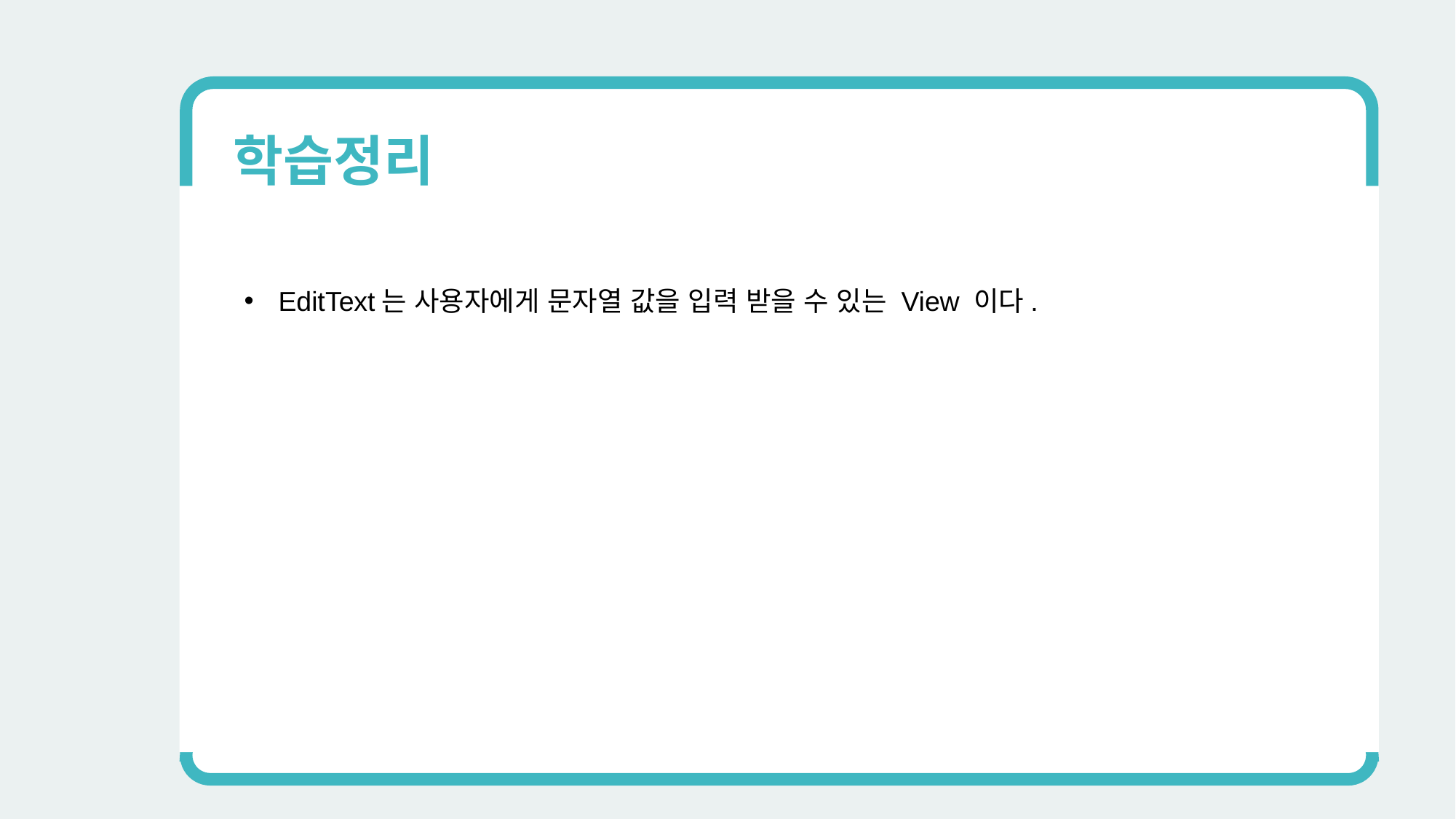

학습정리

EditText는 사용자에게 문자열 값을 입력 받을 수 있는 View 이다.